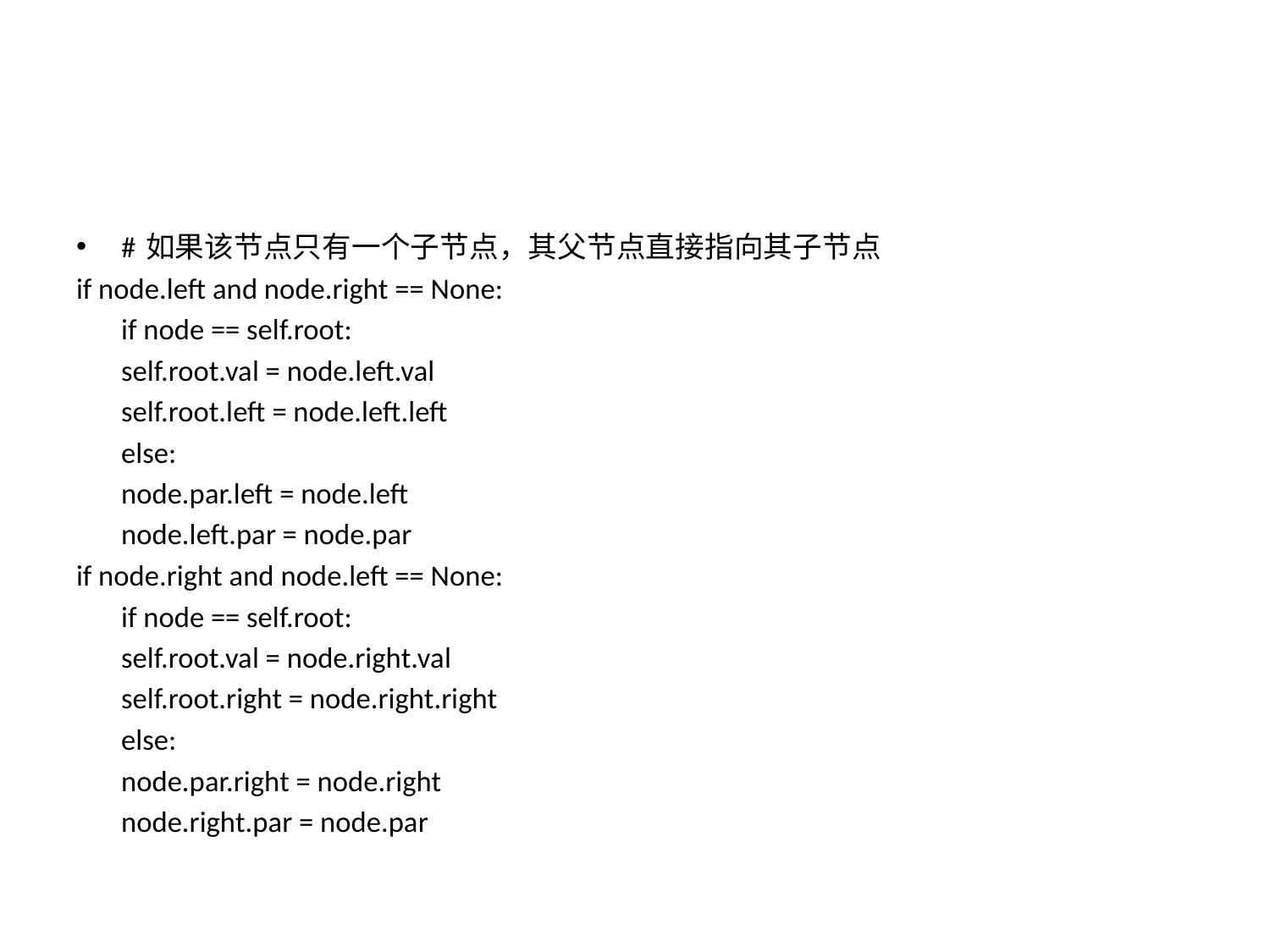

#
# 如果该节点只有一个子节点，其父节点直接指向其子节点
if node.left and node.right == None:
	if node == self.root:
		self.root.val = node.left.val
		self.root.left = node.left.left
	else:
		node.par.left = node.left
		node.left.par = node.par
if node.right and node.left == None:
	if node == self.root:
		self.root.val = node.right.val
		self.root.right = node.right.right
	else:
		node.par.right = node.right
		node.right.par = node.par